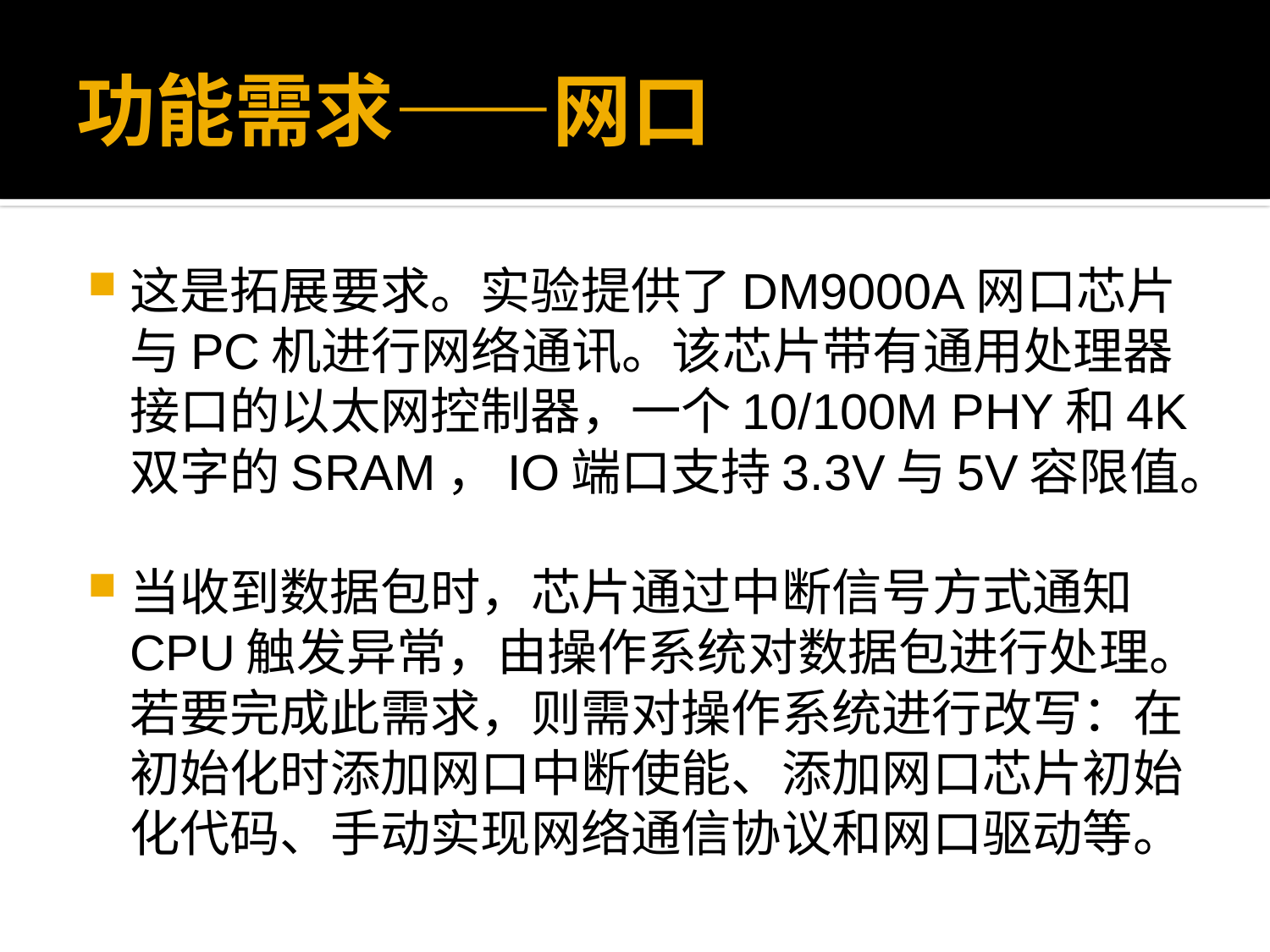

# 功能需求——网口
这是拓展要求。实验提供了DM9000A网口芯片与PC机进行网络通讯。该芯片带有通用处理器接口的以太网控制器，一个10/100M PHY和4K双字的SRAM，IO端口支持3.3V与5V容限值。

当收到数据包时，芯片通过中断信号方式通知CPU触发异常，由操作系统对数据包进行处理。若要完成此需求，则需对操作系统进行改写：在初始化时添加网口中断使能、添加网口芯片初始化代码、手动实现网络通信协议和网口驱动等。